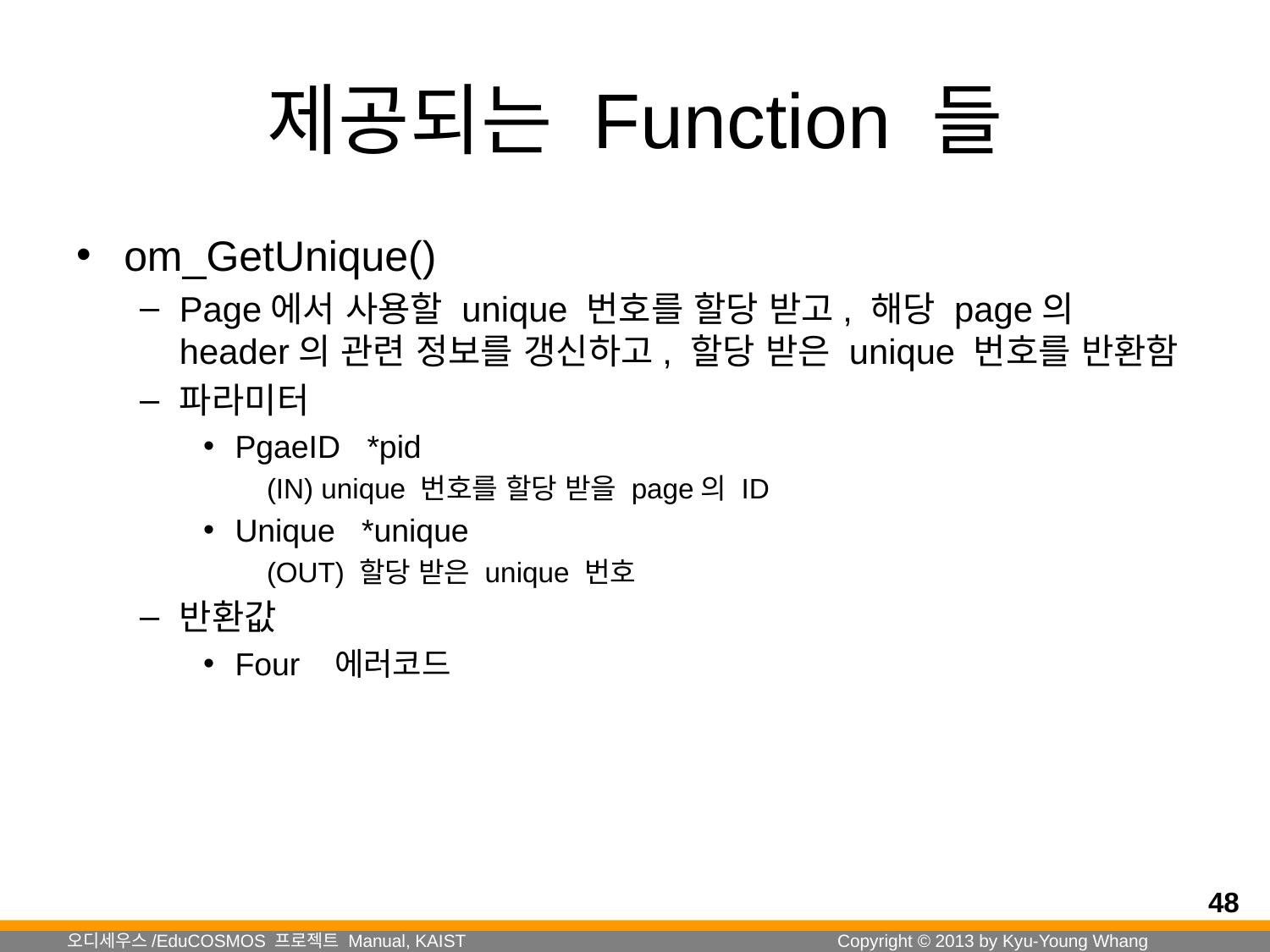

# 제공되는 Function 들
om_GetUnique()
Page에서 사용할 unique 번호를 할당 받고, 해당 page의 header의 관련 정보를 갱신하고, 할당 받은 unique 번호를 반환함
파라미터
PgaeID   *pid
(IN) unique 번호를 할당 받을 page의 ID
Unique   *unique
(OUT) 할당 받은 unique 번호
반환값
Four   에러코드